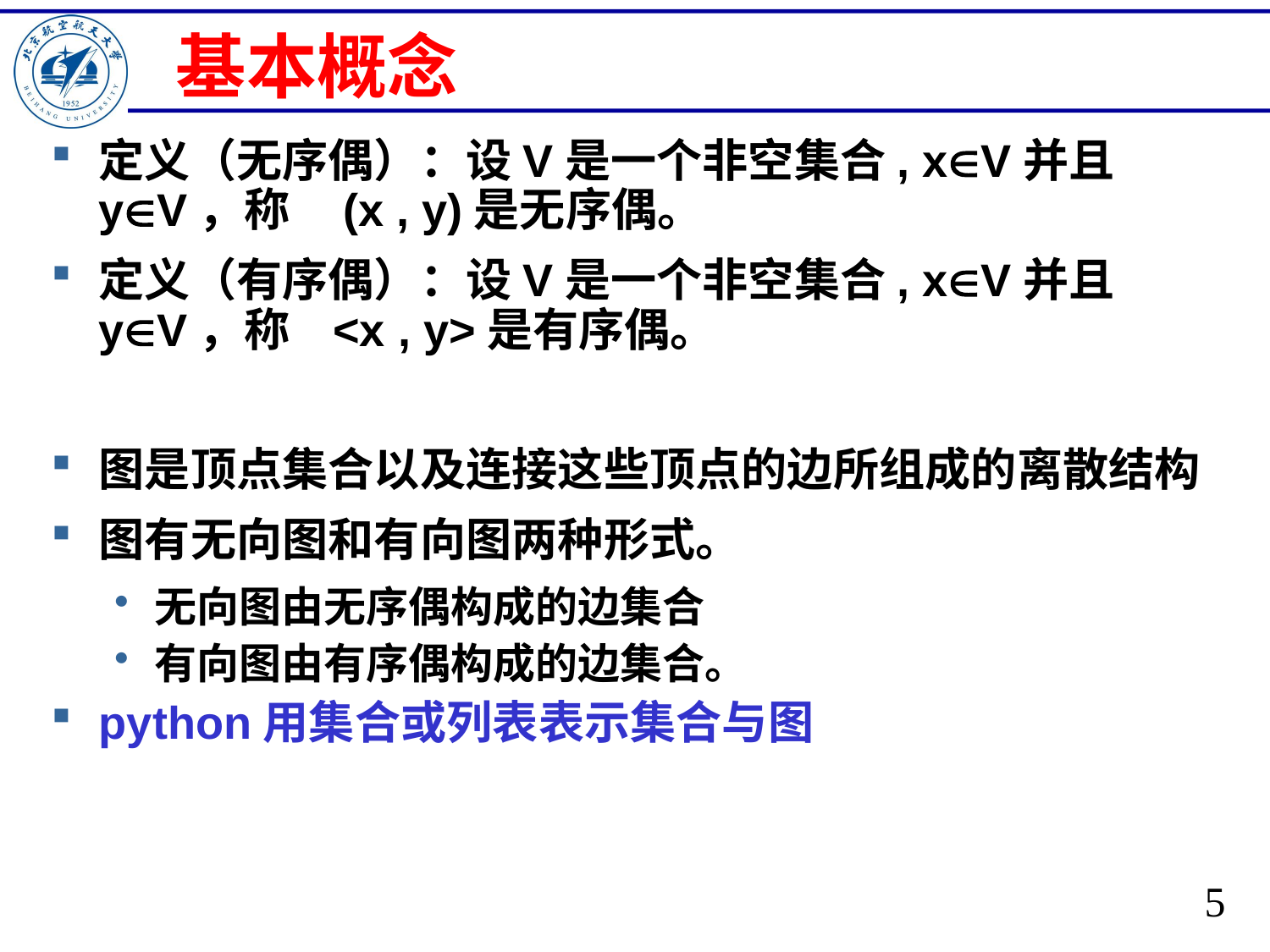

# 基本概念
定义（无序偶）：设V是一个非空集合, x∈V并且y∈V，称    (x , y)是无序偶。
定义（有序偶）：设V是一个非空集合, x∈V并且y∈V，称   <x , y>是有序偶。

图是顶点集合以及连接这些顶点的边所组成的离散结构
图有无向图和有向图两种形式。
无向图由无序偶构成的边集合
有向图由有序偶构成的边集合。
python用集合或列表表示集合与图